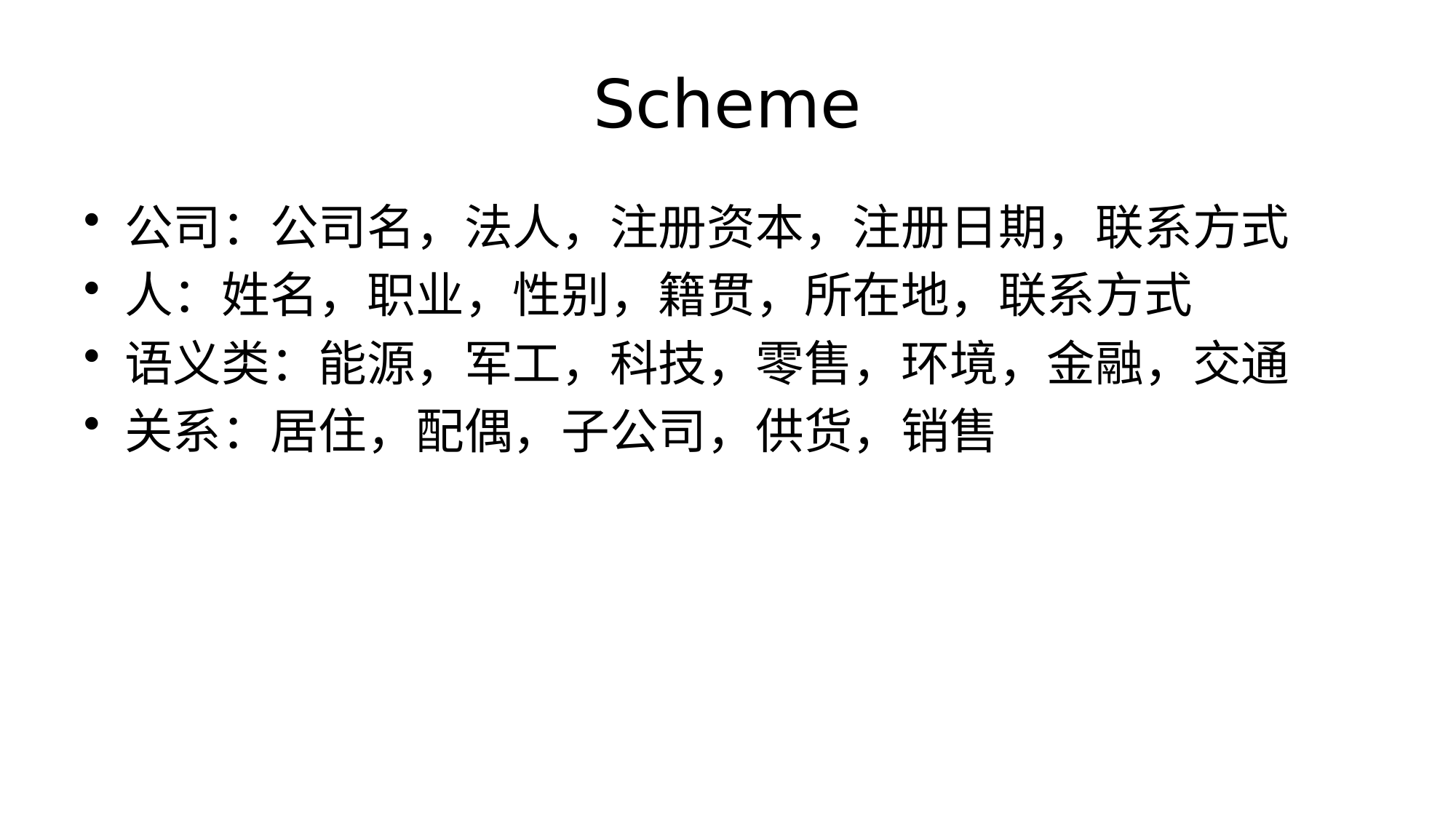

# Scheme
公司：公司名，法人，注册资本，注册日期，联系方式
人：姓名，职业，性别，籍贯，所在地，联系方式
语义类：能源，军工，科技，零售，环境，金融，交通
关系：居住，配偶，子公司，供货，销售